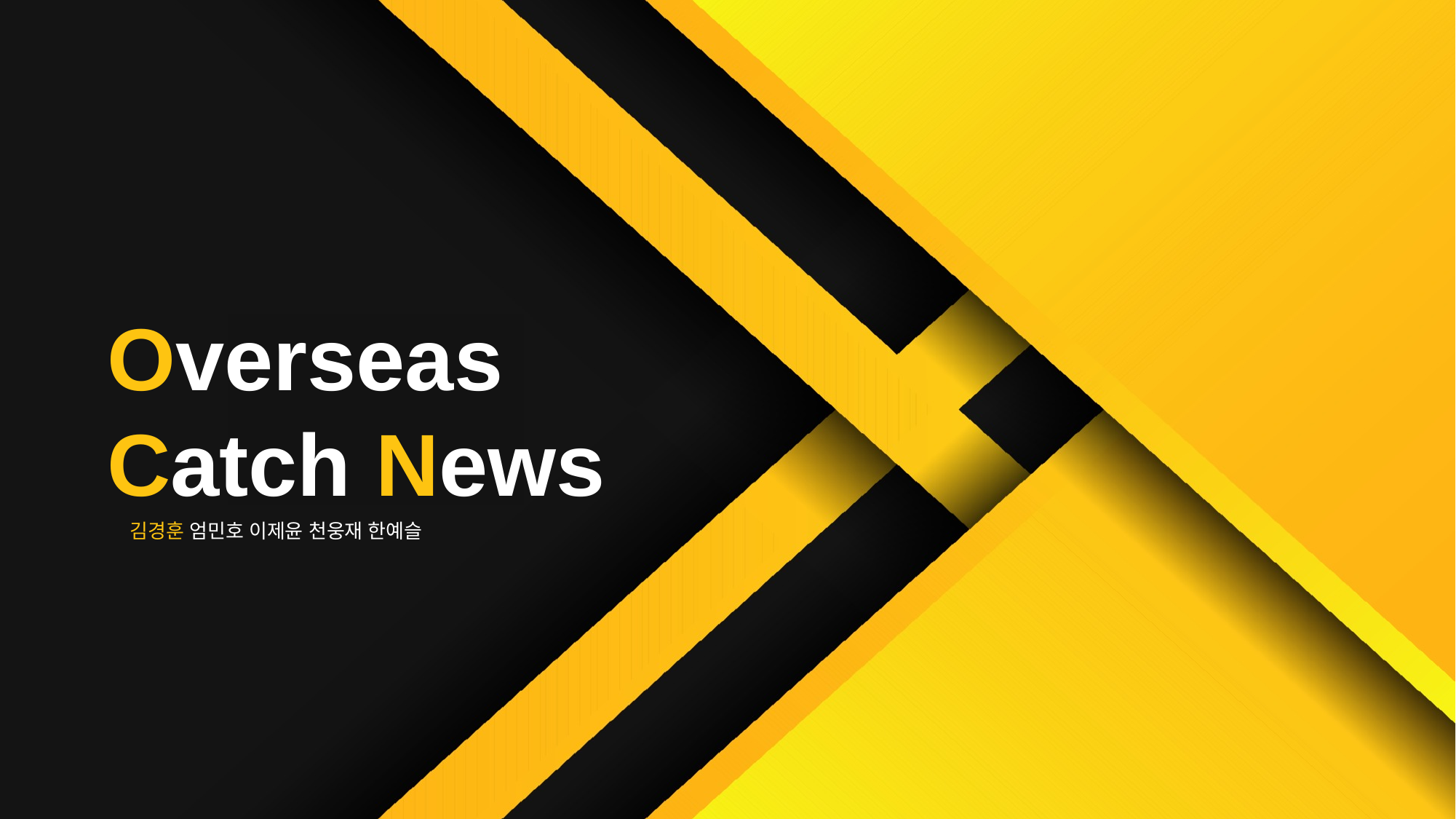

Overseas
Catch News

김경훈 엄민호 이제윤 천웅재 한예슬